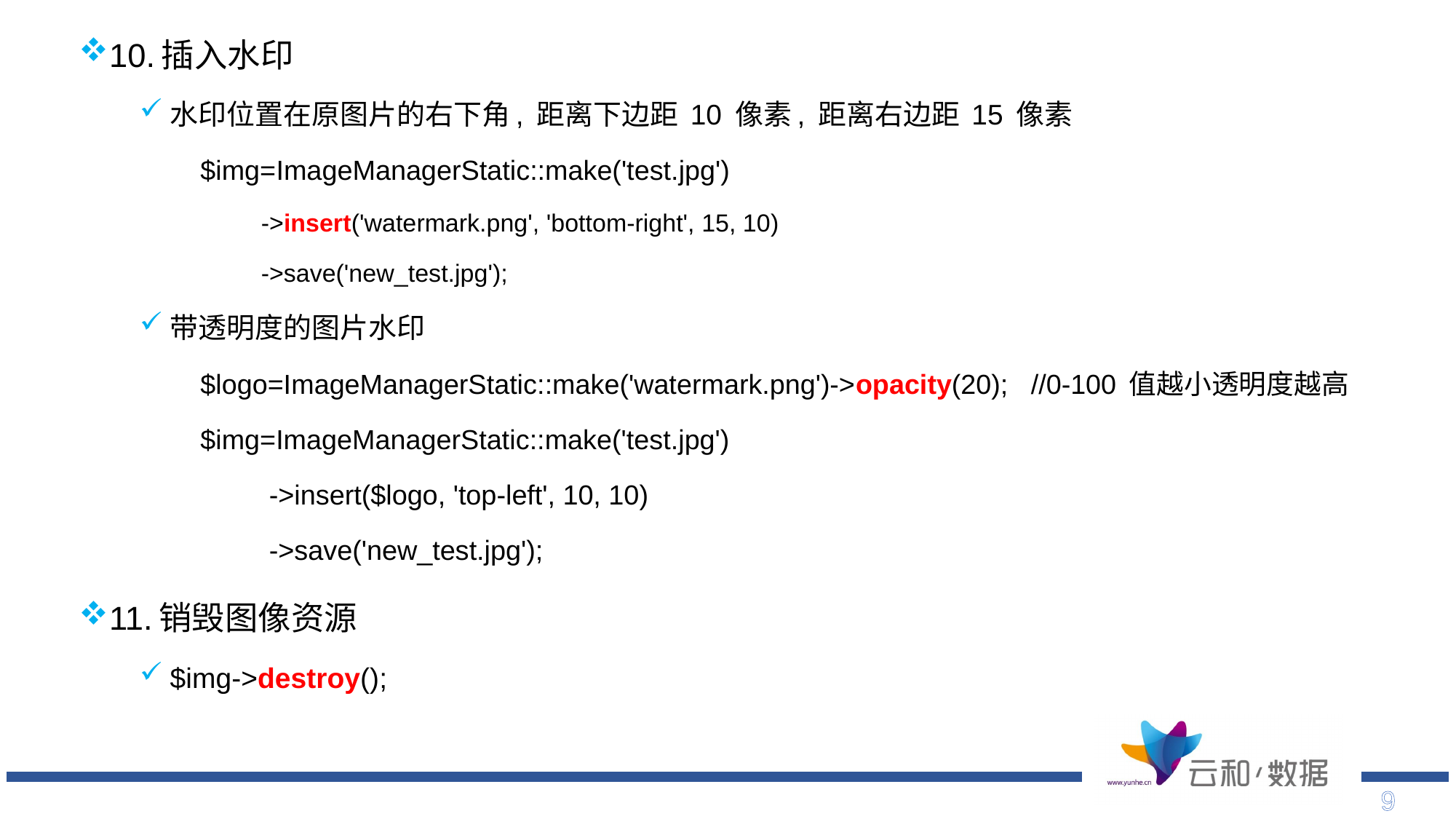

10.插入水印
水印位置在原图片的右下角, 距离下边距 10 像素, 距离右边距 15 像素
$img=ImageManagerStatic::make('test.jpg')
->insert('watermark.png', 'bottom-right', 15, 10)
->save('new_test.jpg');
带透明度的图片水印
$logo=ImageManagerStatic::make('watermark.png')->opacity(20);   //0-100 值越小透明度越高
$img=ImageManagerStatic::make('test.jpg')
         ->insert($logo, 'top-left', 10, 10)
         ->save('new_test.jpg');
11.销毁图像资源
$img->destroy();